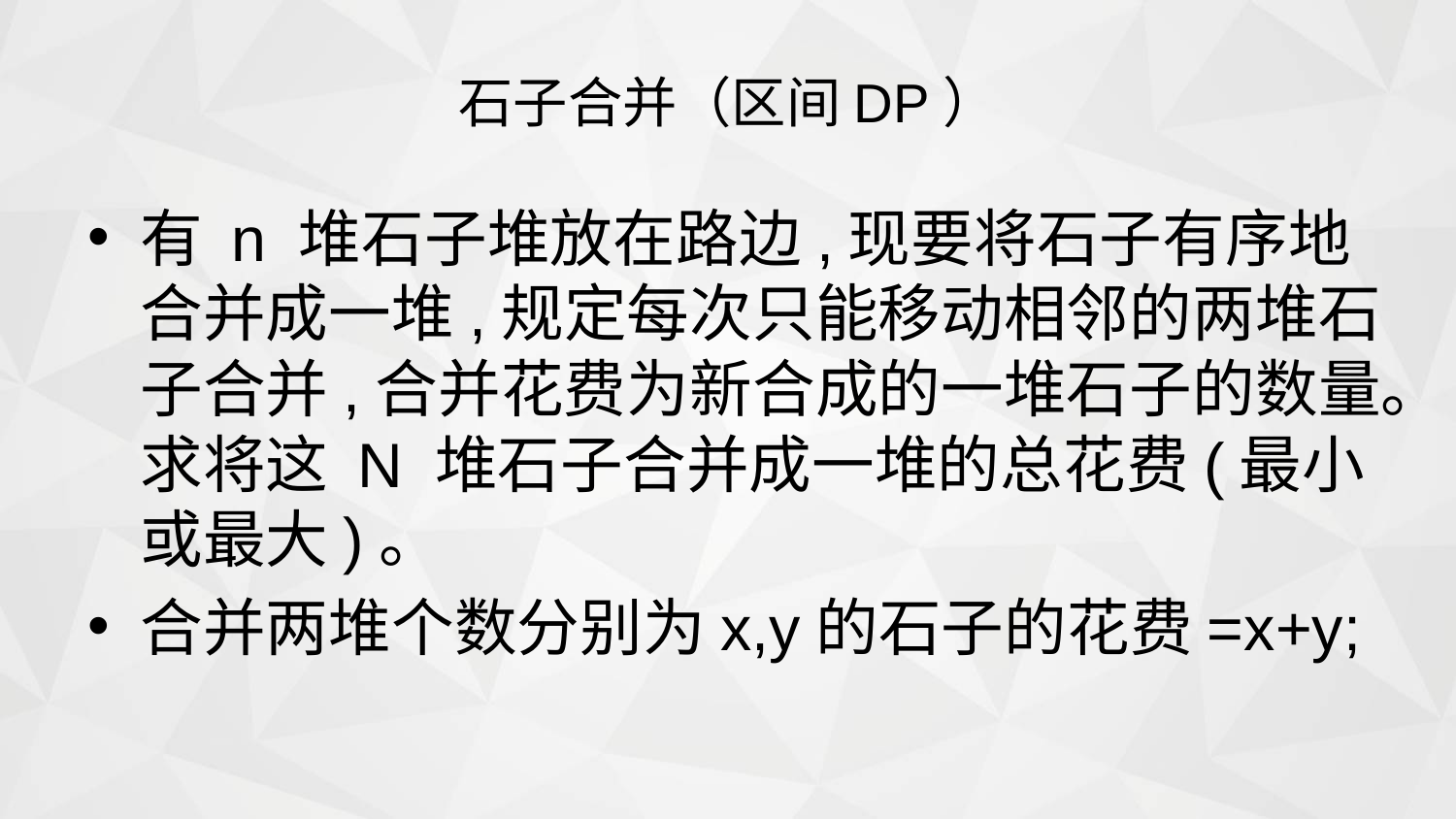

# 石子合并（区间DP）
有 n 堆石子堆放在路边,现要将石子有序地合并成一堆,规定每次只能移动相邻的两堆石子合并,合并花费为新合成的一堆石子的数量。求将这 N 堆石子合并成一堆的总花费(最小或最大)。
合并两堆个数分别为x,y的石子的花费=x+y;